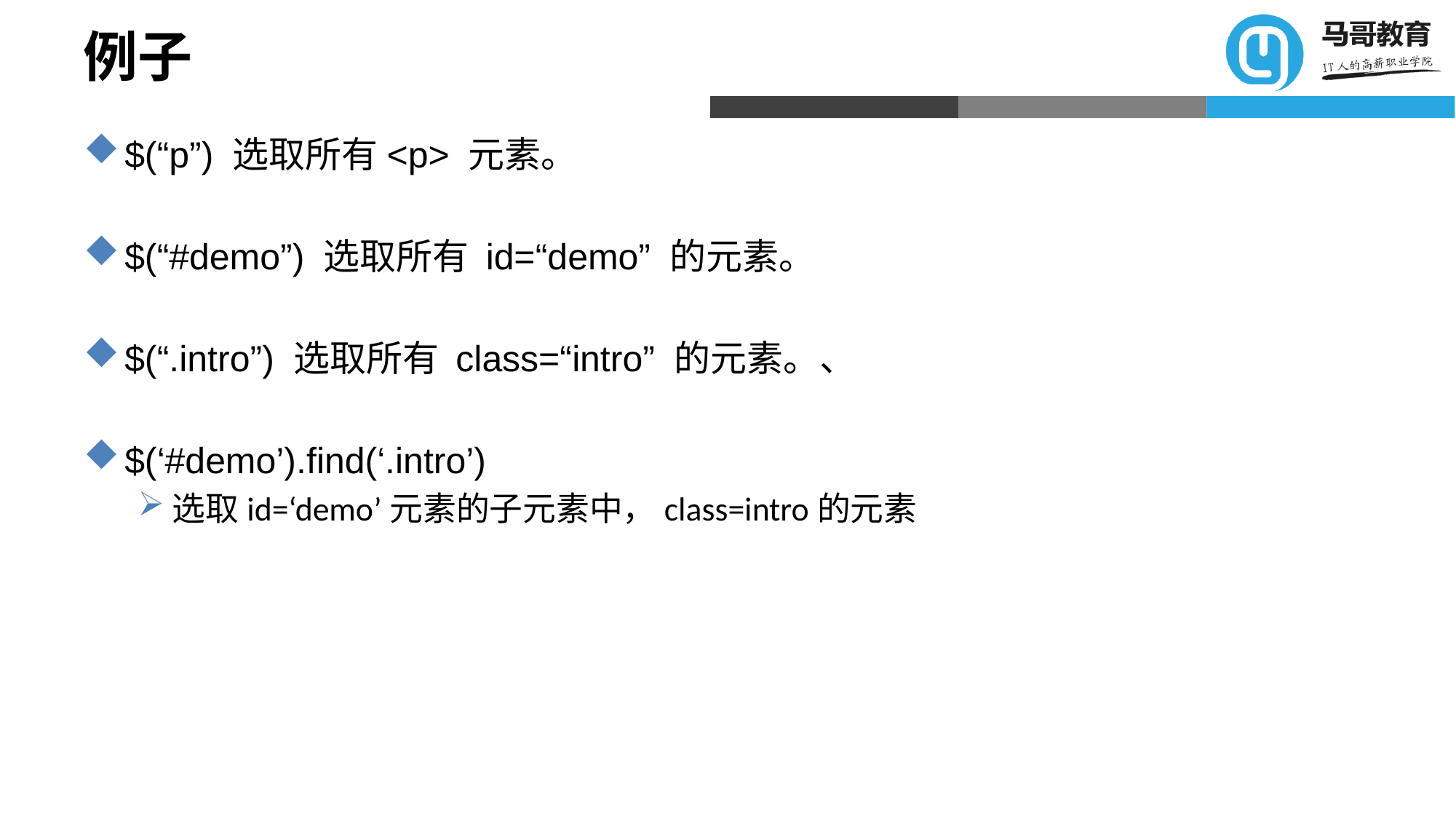

# 例子
$(“p”) 选取所有<p> 元素。

$(“#demo”) 选取所有 id=“demo” 的元素。

$(“.intro”) 选取所有 class=“intro” 的元素。、

$(‘#demo’).find(‘.intro’)
选取id=‘demo’元素的子元素中，class=intro的元素